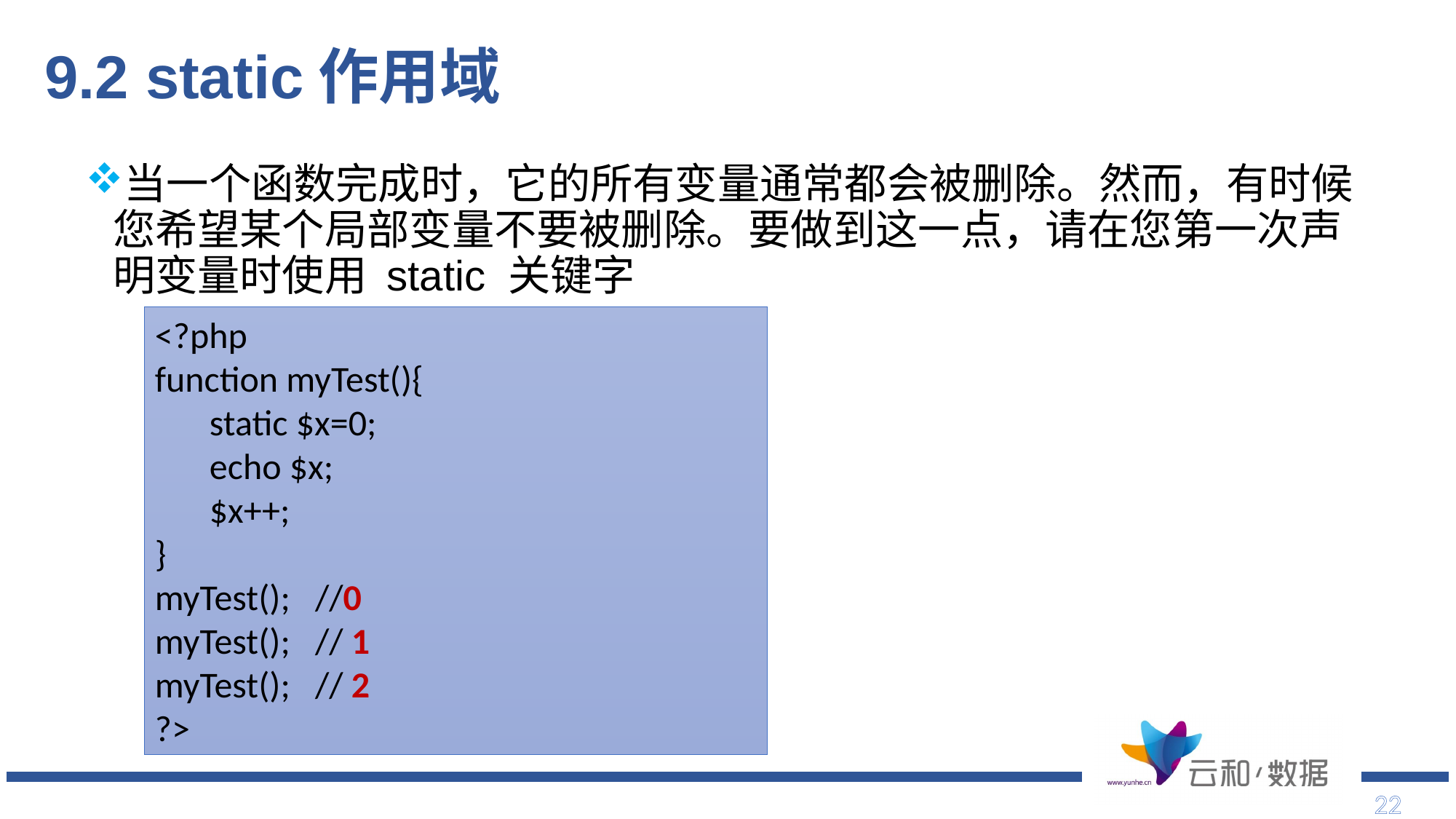

# 9.2 static作用域
当一个函数完成时，它的所有变量通常都会被删除。然而，有时候您希望某个局部变量不要被删除。要做到这一点，请在您第一次声明变量时使用 static 关键字
<?php
function myTest(){
static $x=0;
echo $x;
$x++;
}
myTest();   //0
myTest();   // 1
myTest();   // 2
?>